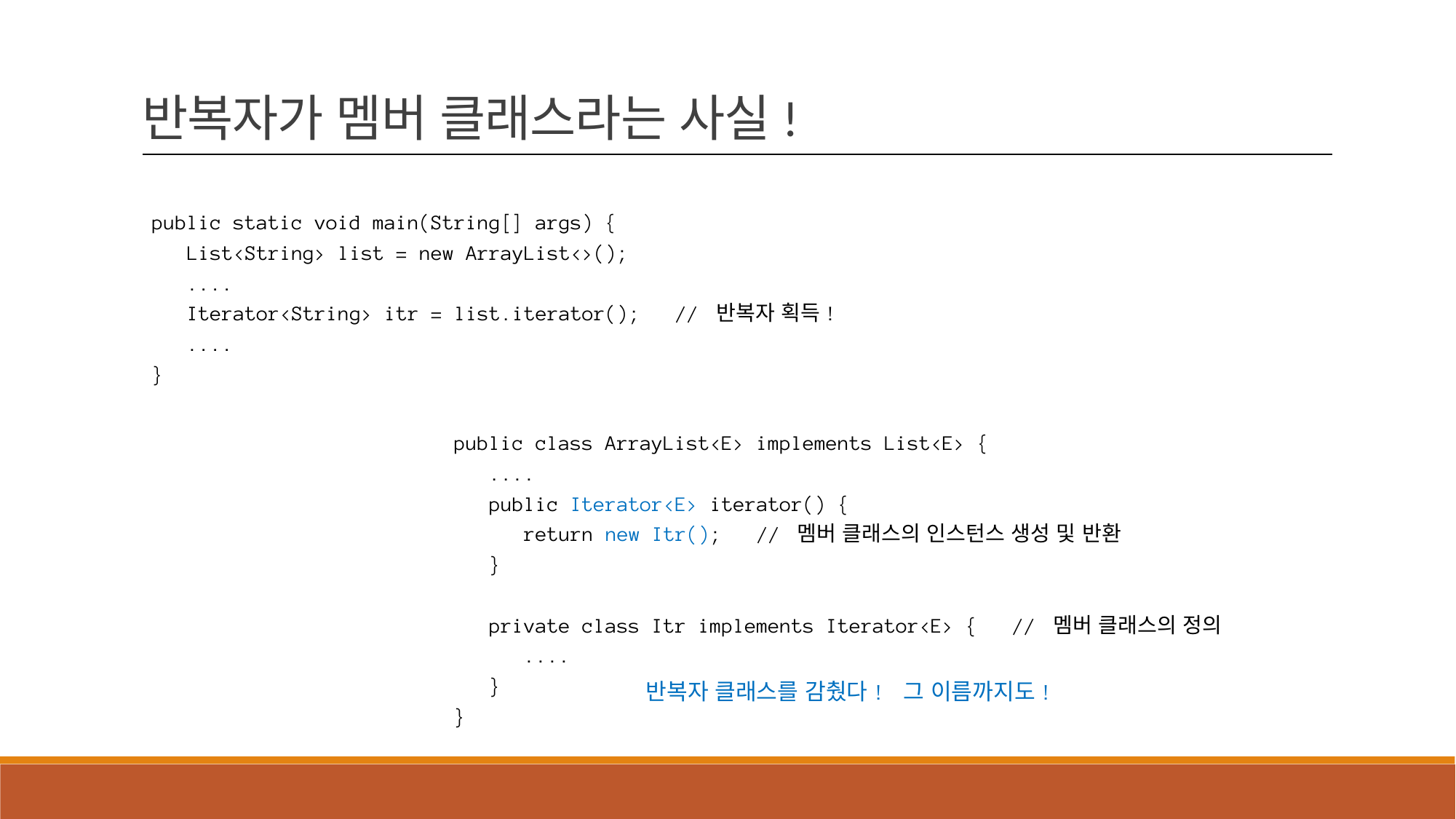

반복자가 멤버 클래스라는 사실!
public static void main(String[] args) {
   List<String> list = new ArrayList<>();
   ....
   Iterator<String> itr = list.iterator();   // 반복자 획득!
   ....
}
public class ArrayList<E> implements List<E> {
   ....
   public Iterator<E> iterator() {
      return new Itr();   // 멤버 클래스의 인스턴스 생성 및 반환
   }

   private class Itr implements Iterator<E> {   // 멤버 클래스의 정의
      ....
   }
}
반복자 클래스를 감췄다! 그 이름까지도!